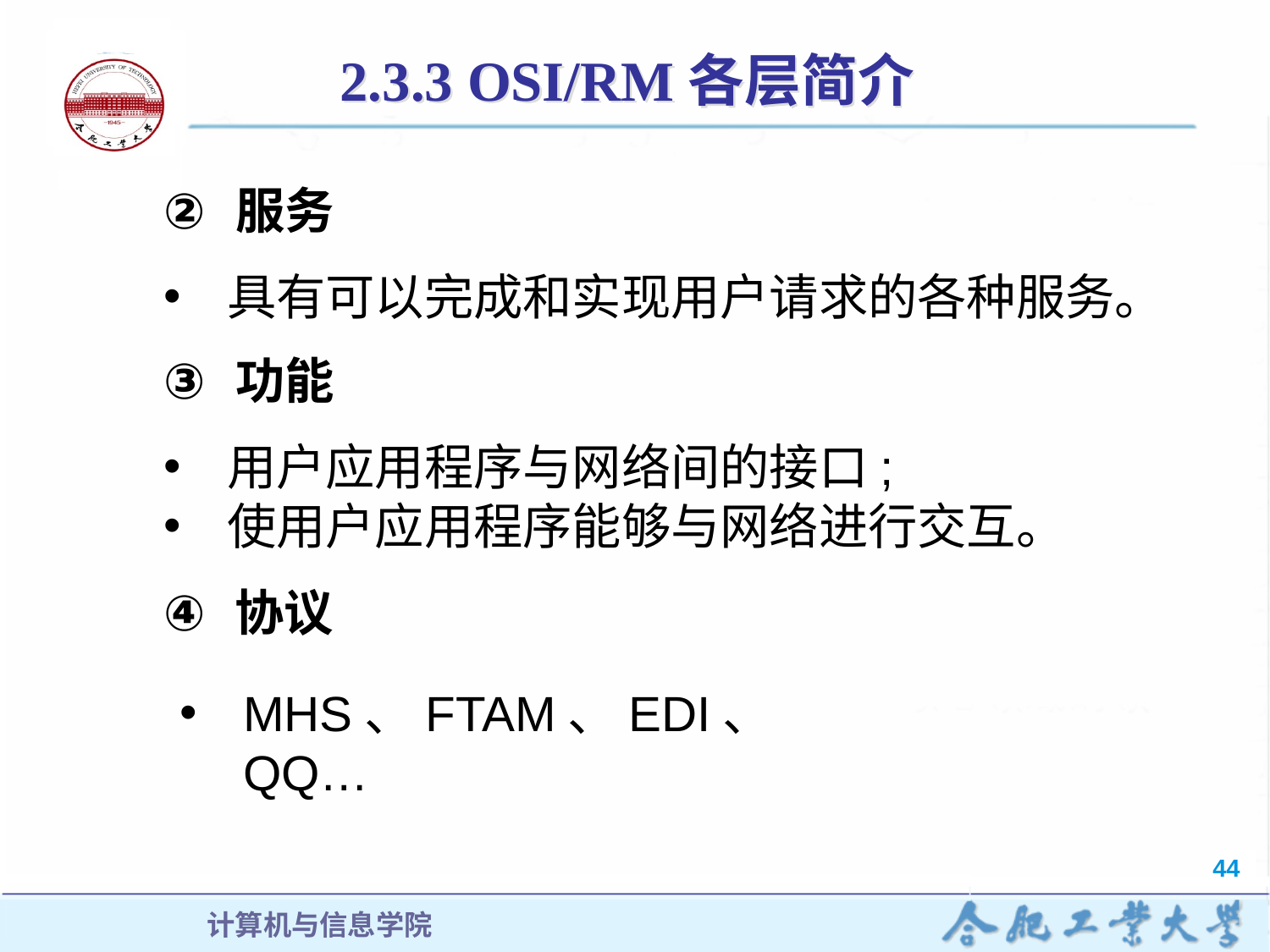

# 2.3.3 OSI/RM各层简介
服务
具有可以完成和实现用户请求的各种服务。
功能
用户应用程序与网络间的接口;
使用户应用程序能够与网络进行交互。
协议
MHS、FTAM、EDI、QQ…